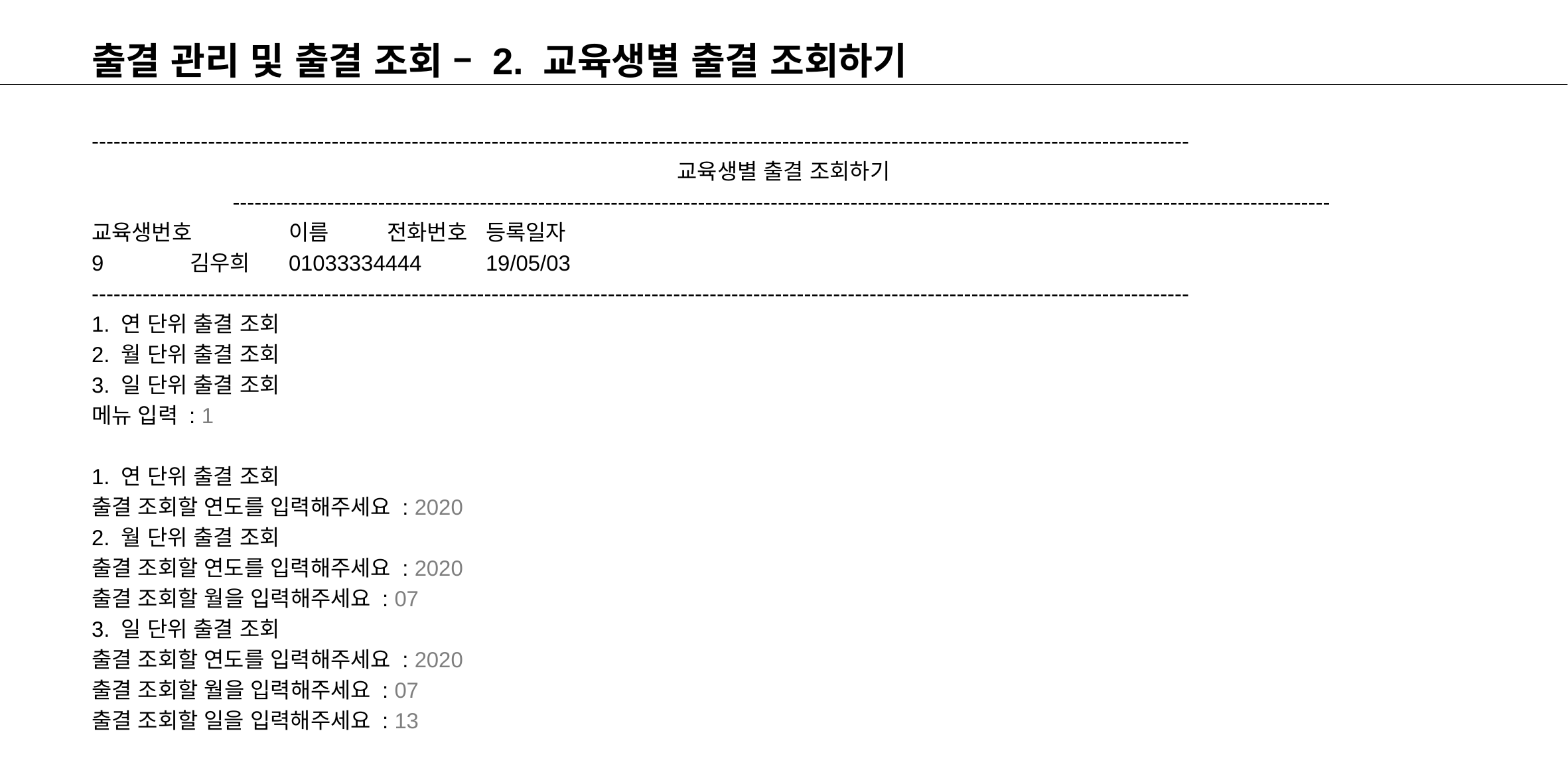

# 출결 관리 및 출결 조회 – 2. 교육생별 출결 조회하기
-------------------------------------------------------------------------------------------------------------------------------------------------------
교육생별 출결 조회하기
-------------------------------------------------------------------------------------------------------------------------------------------------------
교육생번호	이름	전화번호		등록일자
9		김우희	01033334444	19/05/03
-------------------------------------------------------------------------------------------------------------------------------------------------------
1. 연 단위 출결 조회
2. 월 단위 출결 조회
3. 일 단위 출결 조회
메뉴 입력 : 1

1. 연 단위 출결 조회
출결 조회할 연도를 입력해주세요 : 2020
2. 월 단위 출결 조회
출결 조회할 연도를 입력해주세요 : 2020
출결 조회할 월을 입력해주세요 : 07
3. 일 단위 출결 조회
출결 조회할 연도를 입력해주세요 : 2020
출결 조회할 월을 입력해주세요 : 07
출결 조회할 일을 입력해주세요 : 13